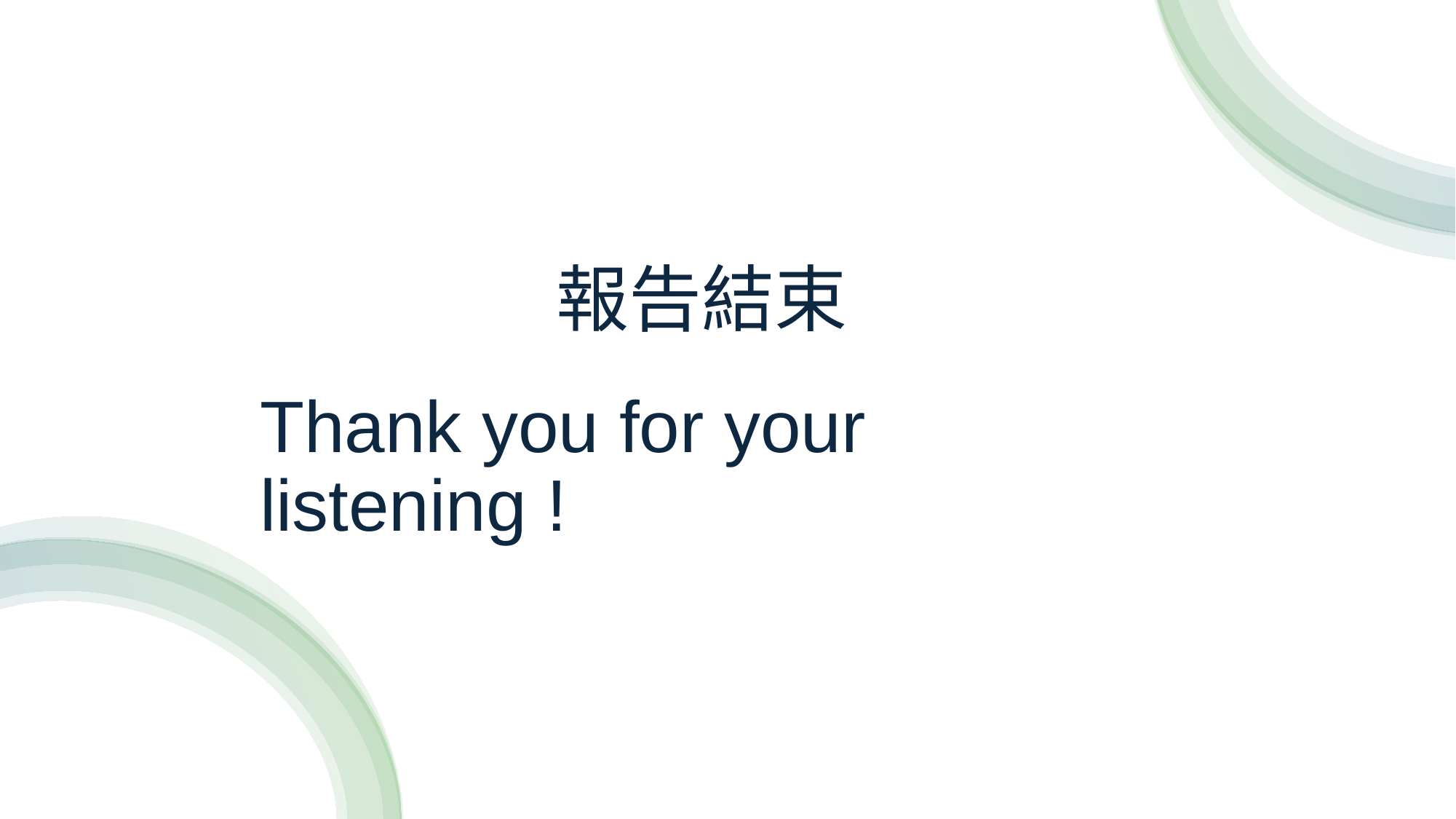

# 報告結束
Thank you for your listening !